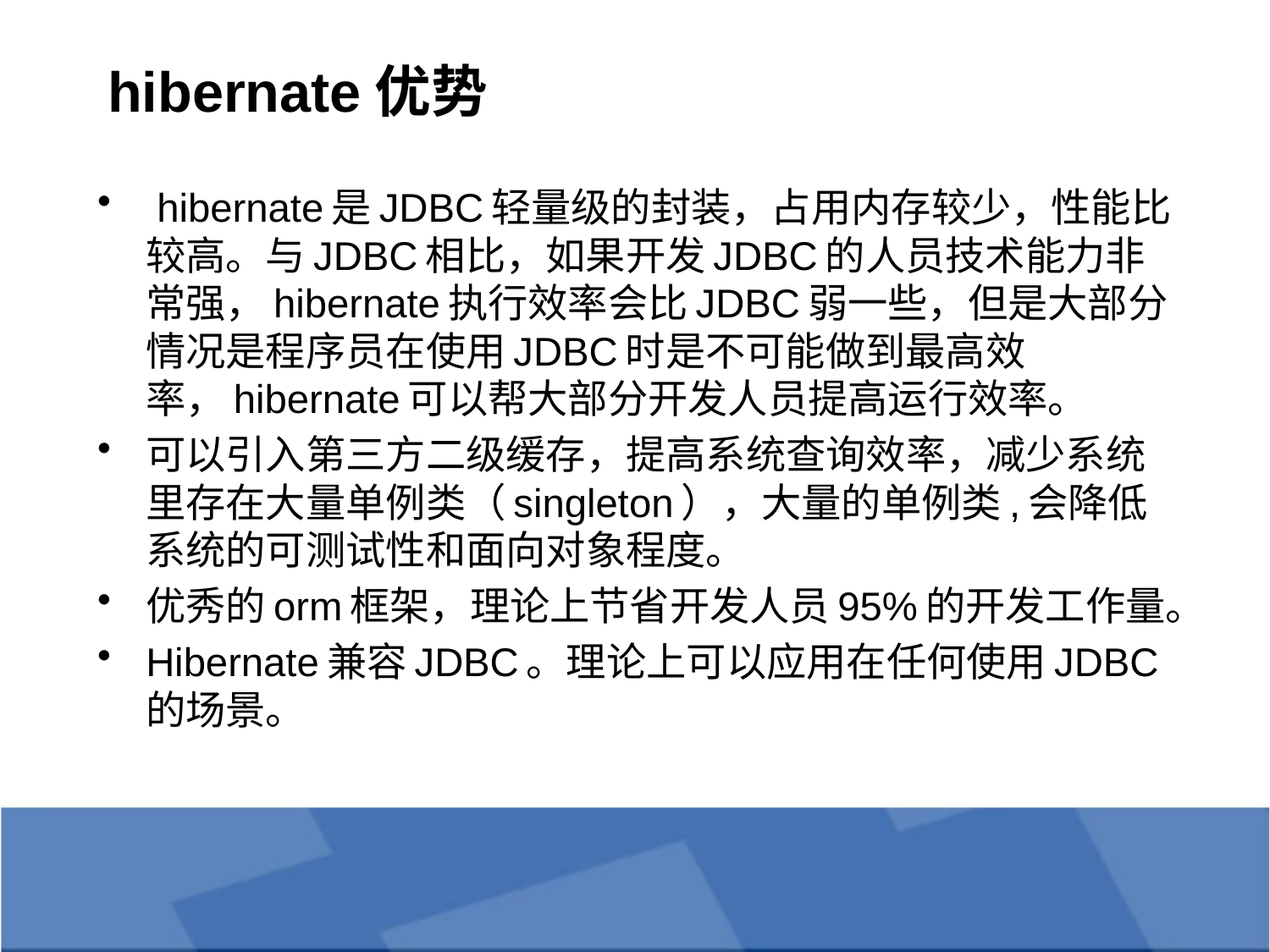

# hibernate优势
 hibernate是JDBC轻量级的封装，占用内存较少，性能比较高。与JDBC相比，如果开发JDBC的人员技术能力非常强，hibernate执行效率会比JDBC弱一些，但是大部分情况是程序员在使用JDBC时是不可能做到最高效率，hibernate可以帮大部分开发人员提高运行效率。
可以引入第三方二级缓存，提高系统查询效率，减少系统里存在大量单例类（singleton），大量的单例类,会降低系统的可测试性和面向对象程度。
优秀的orm框架，理论上节省开发人员95%的开发工作量。
Hibernate兼容JDBC。理论上可以应用在任何使用JDBC的场景。